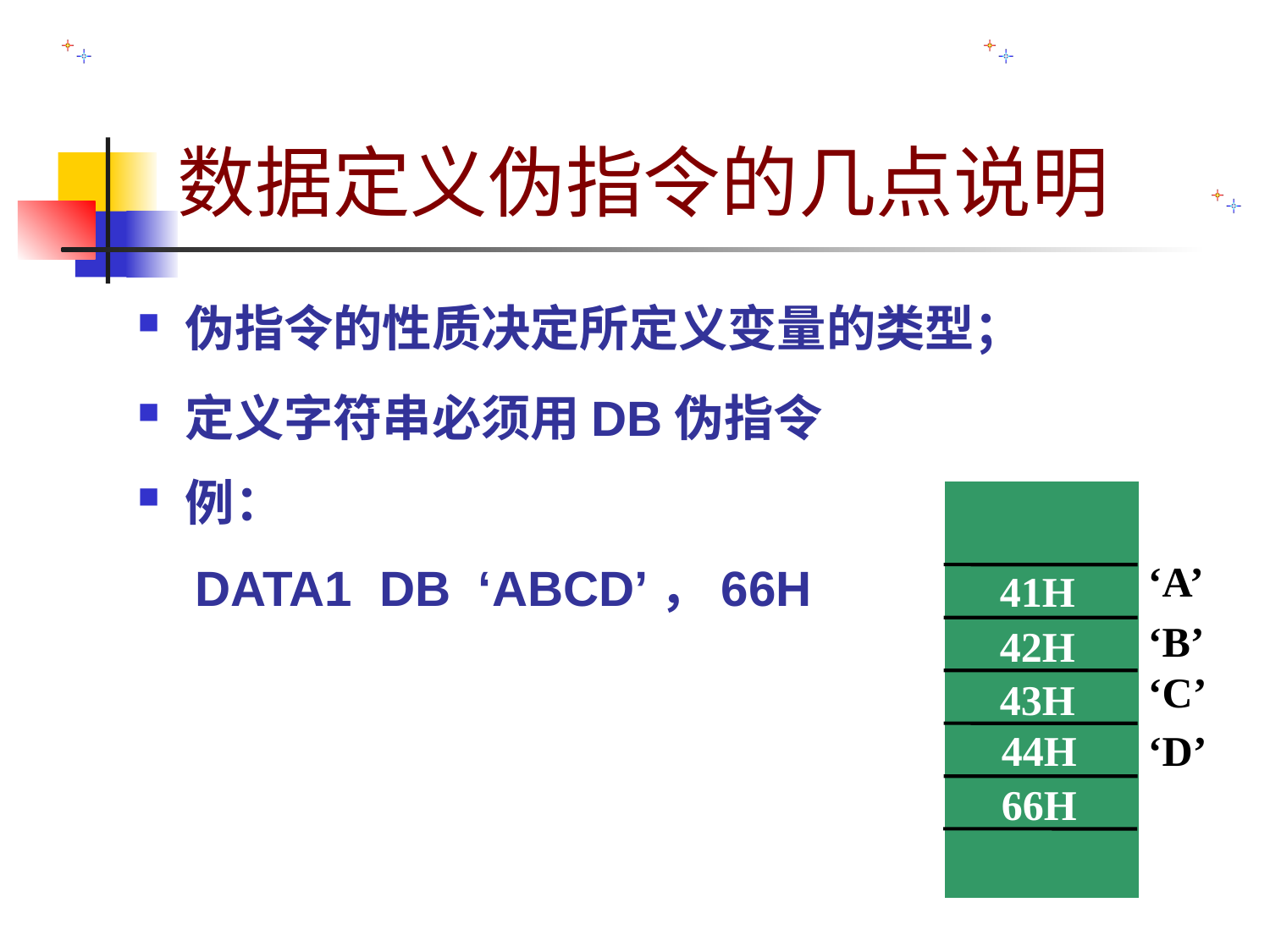

# 数据定义伪指令的几点说明
伪指令的性质决定所定义变量的类型；
定义字符串必须用DB伪指令
例：
    DATA1  DB  ‘ABCD’，66H

‘A’
41H

‘B’
42H

‘C’
43H

44H
‘D’

66H